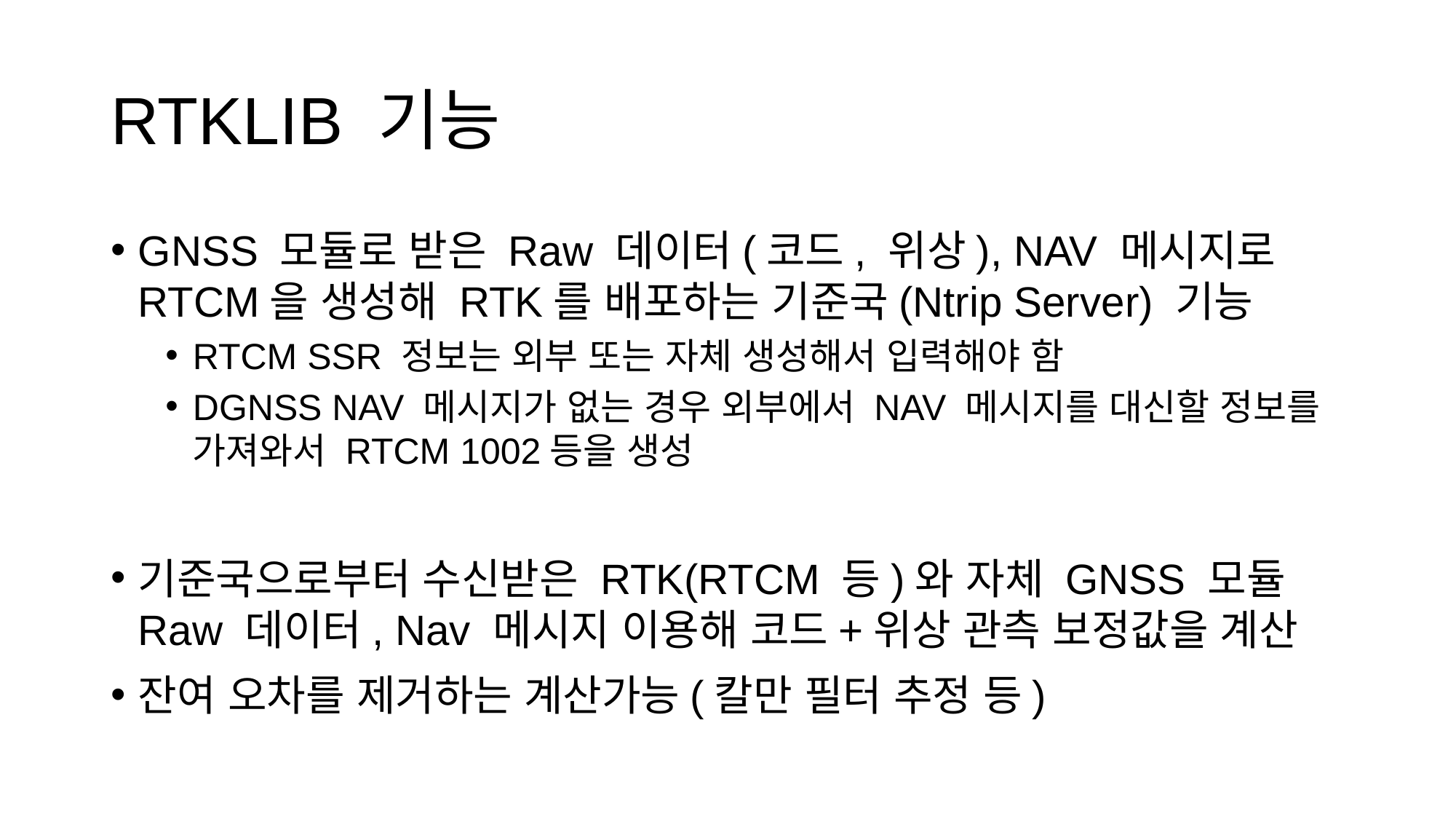

# RTKLIB 기능
GNSS 모듈로 받은 Raw 데이터(코드, 위상), NAV 메시지로 RTCM을 생성해 RTK를 배포하는 기준국(Ntrip Server) 기능
RTCM SSR 정보는 외부 또는 자체 생성해서 입력해야 함
DGNSS NAV 메시지가 없는 경우 외부에서 NAV 메시지를 대신할 정보를 가져와서 RTCM 1002등을 생성

기준국으로부터 수신받은 RTK(RTCM 등)와 자체 GNSS 모듈 Raw 데이터, Nav 메시지 이용해 코드+위상 관측 보정값을 계산
잔여 오차를 제거하는 계산가능(칼만 필터 추정 등)